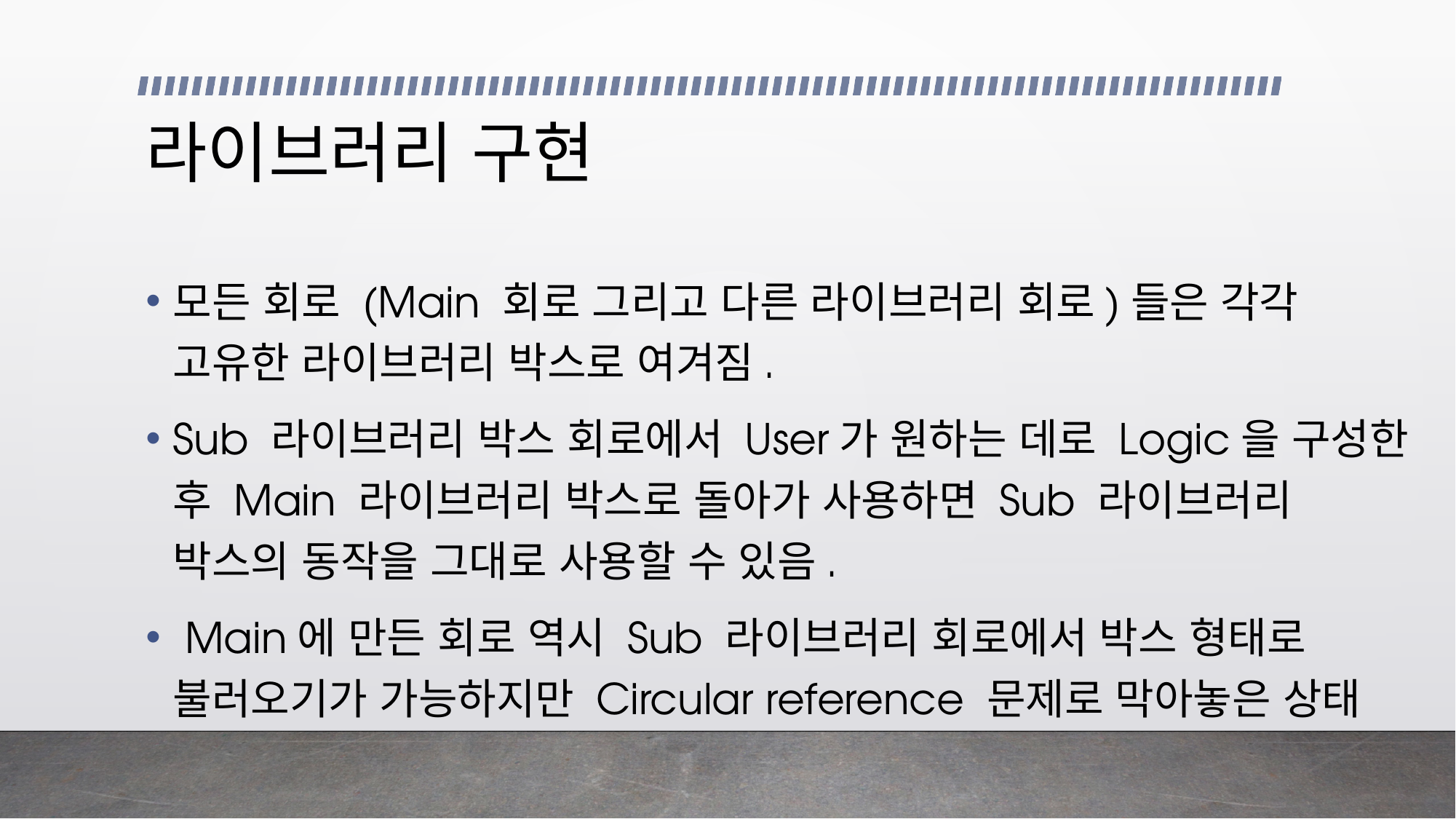

# 라이브러리 구현
모든 회로 (Main 회로 그리고 다른 라이브러리 회로)들은 각각 고유한 라이브러리 박스로 여겨짐.
Sub 라이브러리 박스 회로에서 User가 원하는 데로 Logic을 구성한 후 Main 라이브러리 박스로 돌아가 사용하면 Sub 라이브러리 박스의 동작을 그대로 사용할 수 있음.
 Main에 만든 회로 역시 Sub 라이브러리 회로에서 박스 형태로 불러오기가 가능하지만 Circular reference 문제로 막아놓은 상태